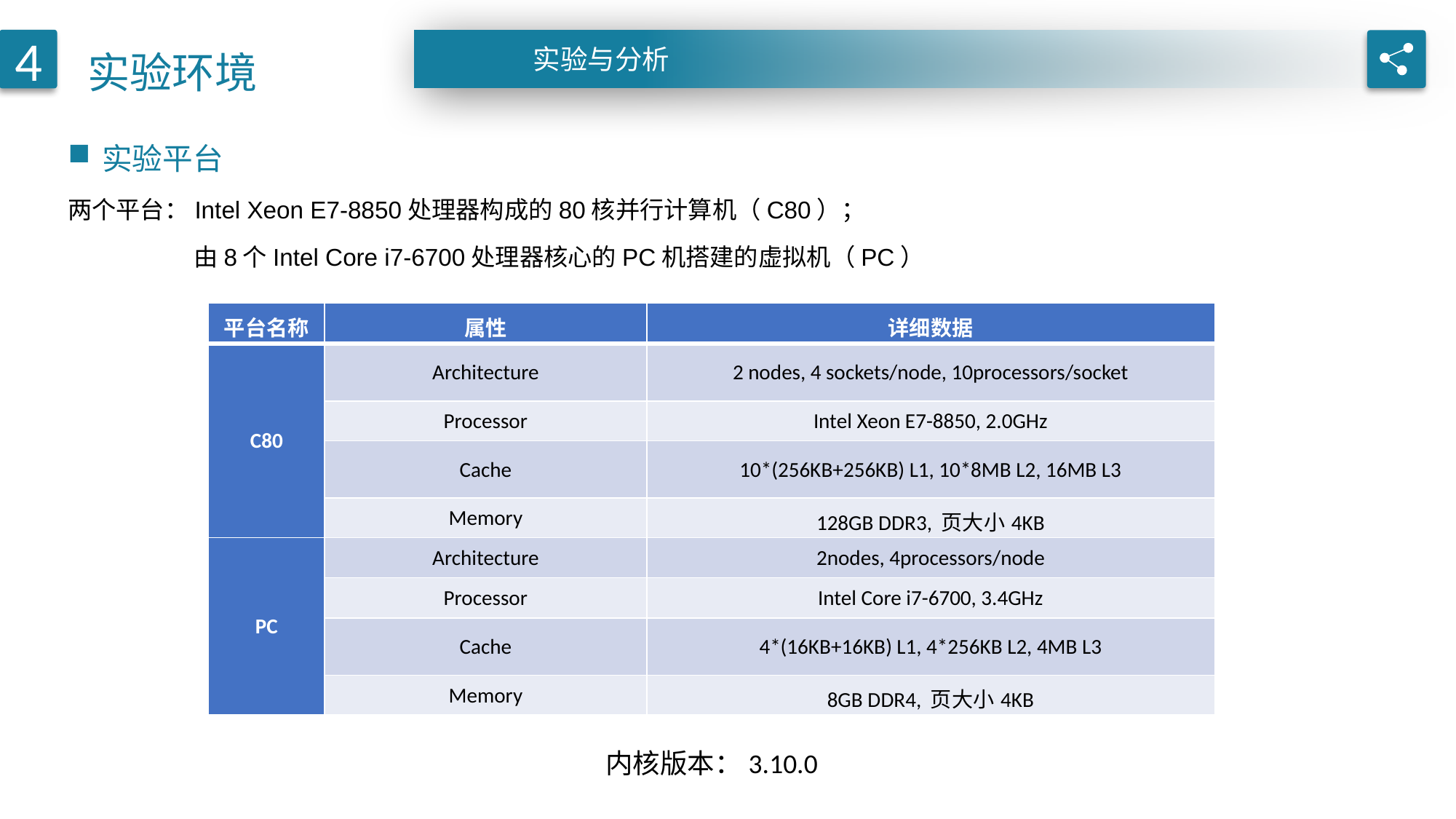

实验环境
4

实验与分析

实验平台
两个平台：Intel Xeon E7-8850处理器构成的80核并行计算机（C80）；
	  由8个Intel Core i7-6700处理器核心的PC机搭建的虚拟机（PC）
| 平台名称 | 属性 | 详细数据 |
| --- | --- | --- |
| C80 | Architecture | 2 nodes, 4 sockets/node, 10processors/socket |
|  | Processor | Intel Xeon E7-8850, 2.0GHz |
|  | Cache | 10\*(256KB+256KB) L1, 10\*8MB L2, 16MB L3 |
|  | Memory | 128GB DDR3, 页大小4KB |
| PC | Architecture | 2nodes, 4processors/node |
|  | Processor | Intel Core i7-6700, 3.4GHz |
|  | Cache | 4\*(16KB+16KB) L1, 4\*256KB L2, 4MB L3 |
|  | Memory | 8GB DDR4, 页大小4KB |
内核版本：3.10.0